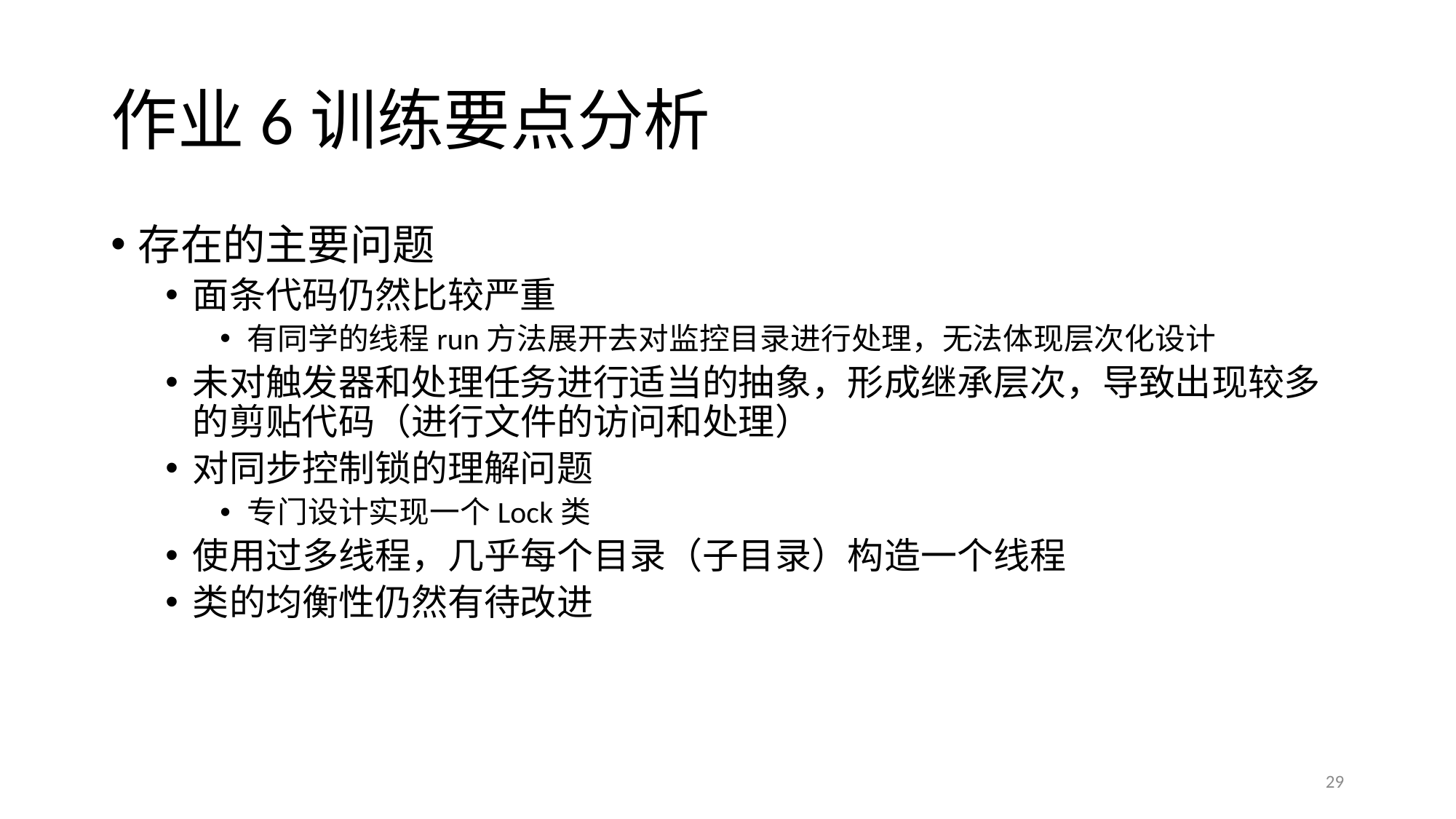

# 作业6训练要点分析
存在的主要问题
面条代码仍然比较严重
有同学的线程run方法展开去对监控目录进行处理，无法体现层次化设计
未对触发器和处理任务进行适当的抽象，形成继承层次，导致出现较多的剪贴代码（进行文件的访问和处理）
对同步控制锁的理解问题
专门设计实现一个Lock类
使用过多线程，几乎每个目录（子目录）构造一个线程
类的均衡性仍然有待改进
29